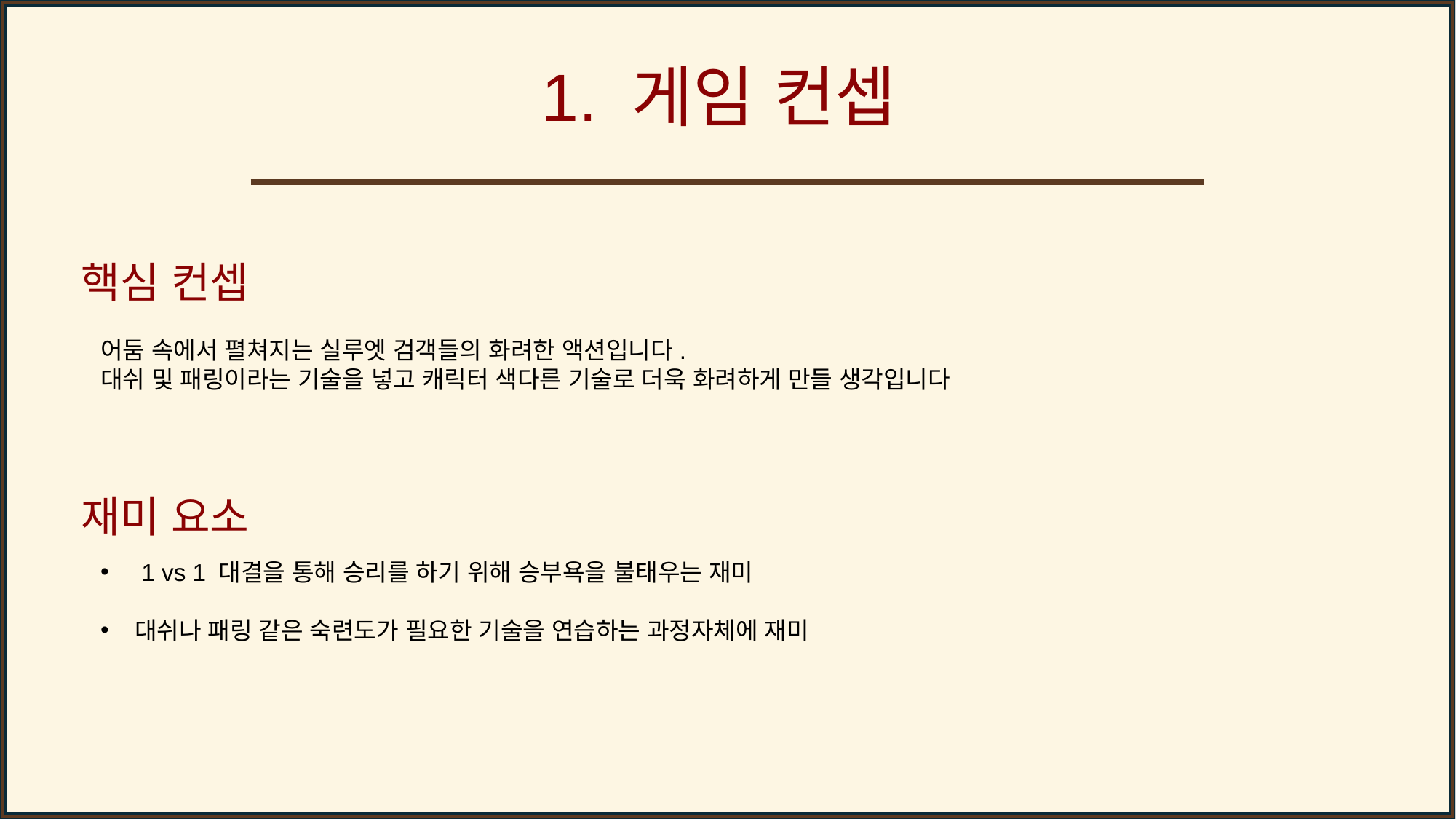

1. 게임 컨셉
핵심 컨셉
어둠 속에서 펼쳐지는 실루엣 검객들의 화려한 액션입니다.
대쉬 및 패링이라는 기술을 넣고 캐릭터 색다른 기술로 더욱 화려하게 만들 생각입니다
재미 요소
 1 vs 1 대결을 통해 승리를 하기 위해 승부욕을 불태우는 재미

대쉬나 패링 같은 숙련도가 필요한 기술을 연습하는 과정자체에 재미